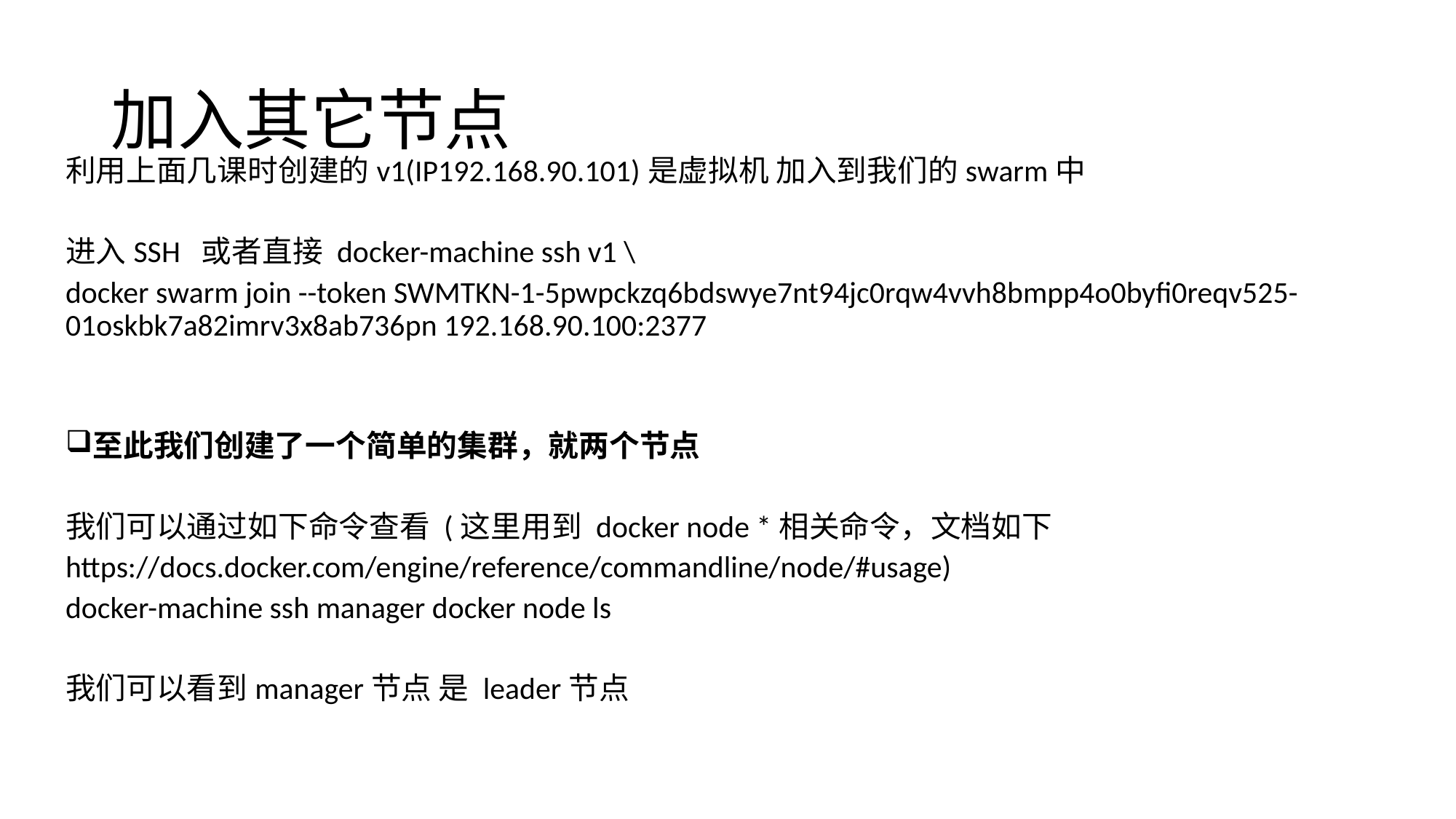

# 加入其它节点
利用上面几课时创建的v1(IP192.168.90.101)是虚拟机 加入到我们的swarm中

进入SSH  或者直接 docker-machine ssh v1 \
docker swarm join --token SWMTKN-1-5pwpckzq6bdswye7nt94jc0rqw4vvh8bmpp4o0byfi0reqv525-01oskbk7a82imrv3x8ab736pn 192.168.90.100:2377

至此我们创建了一个简单的集群，就两个节点

我们可以通过如下命令查看 (这里用到 docker node *相关命令，文档如下
https://docs.docker.com/engine/reference/commandline/node/#usage)
docker-machine ssh manager docker node ls

我们可以看到manager节点 是 leader节点